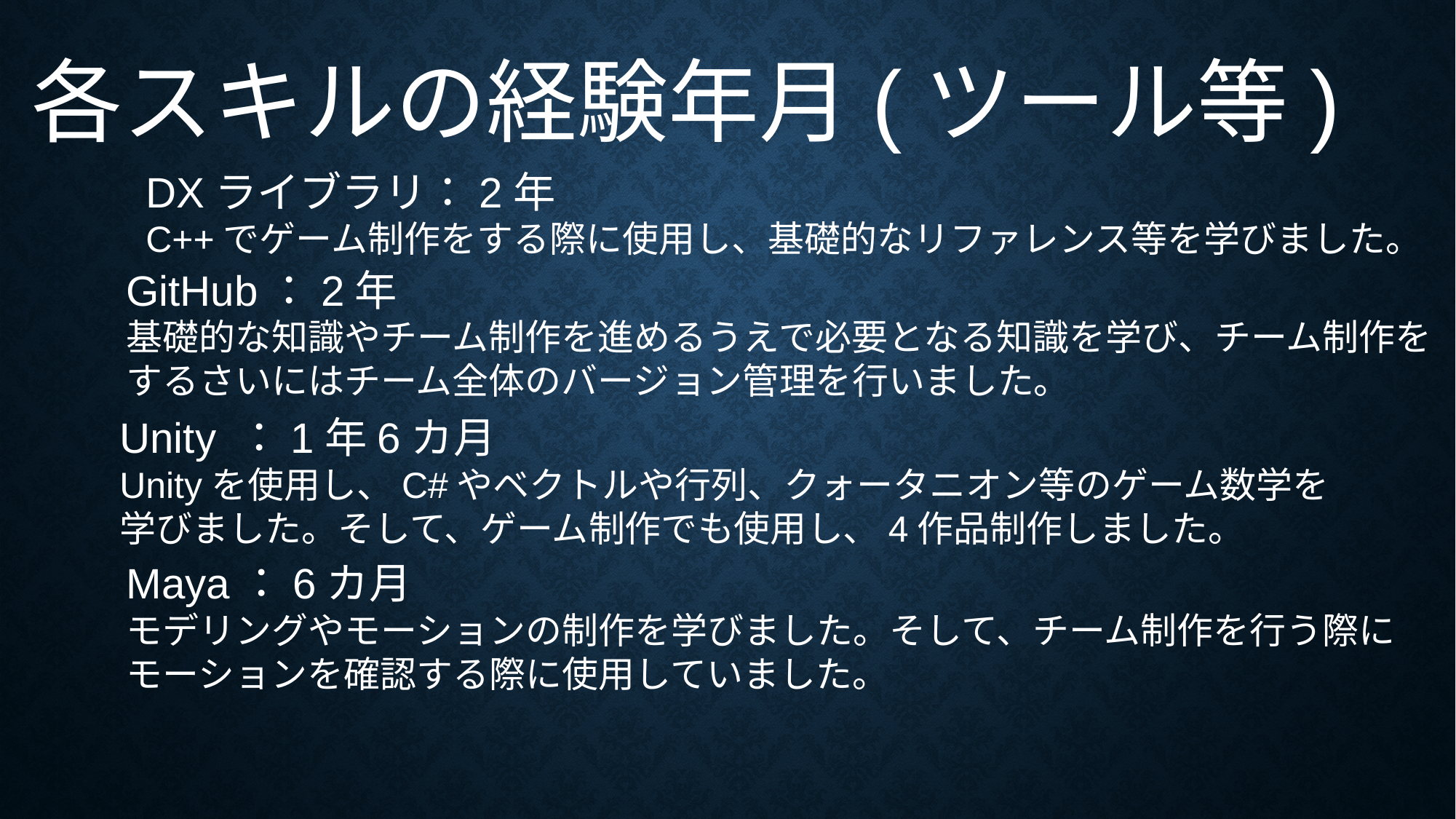

各スキルの経験年月(ツール等)
DXライブラリ：2年
C++でゲーム制作をする際に使用し、基礎的なリファレンス等を学びました。
GitHub：2年
基礎的な知識やチーム制作を進めるうえで必要となる知識を学び、チーム制作を
するさいにはチーム全体のバージョン管理を行いました。
Unity ：1年6カ月
Unityを使用し、C#やベクトルや行列、クォータニオン等のゲーム数学を
学びました。そして、ゲーム制作でも使用し、4作品制作しました。
Maya：6カ月
モデリングやモーションの制作を学びました。そして、チーム制作を行う際に
モーションを確認する際に使用していました。